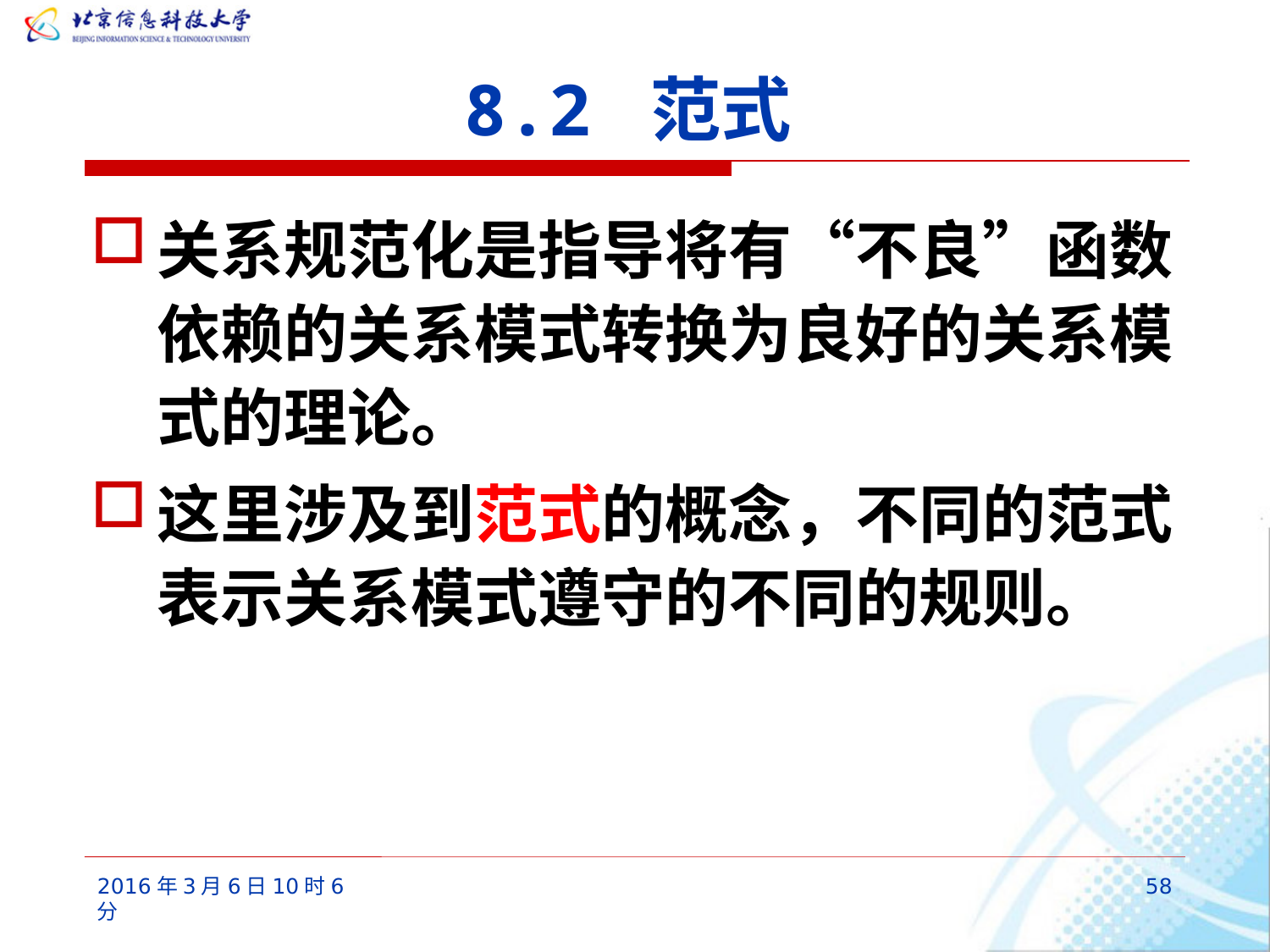

# 8.2 范式
关系规范化是指导将有“不良”函数依赖的关系模式转换为良好的关系模式的理论。
这里涉及到范式的概念，不同的范式表示关系模式遵守的不同的规则。
2016年3月6日10时6分
58